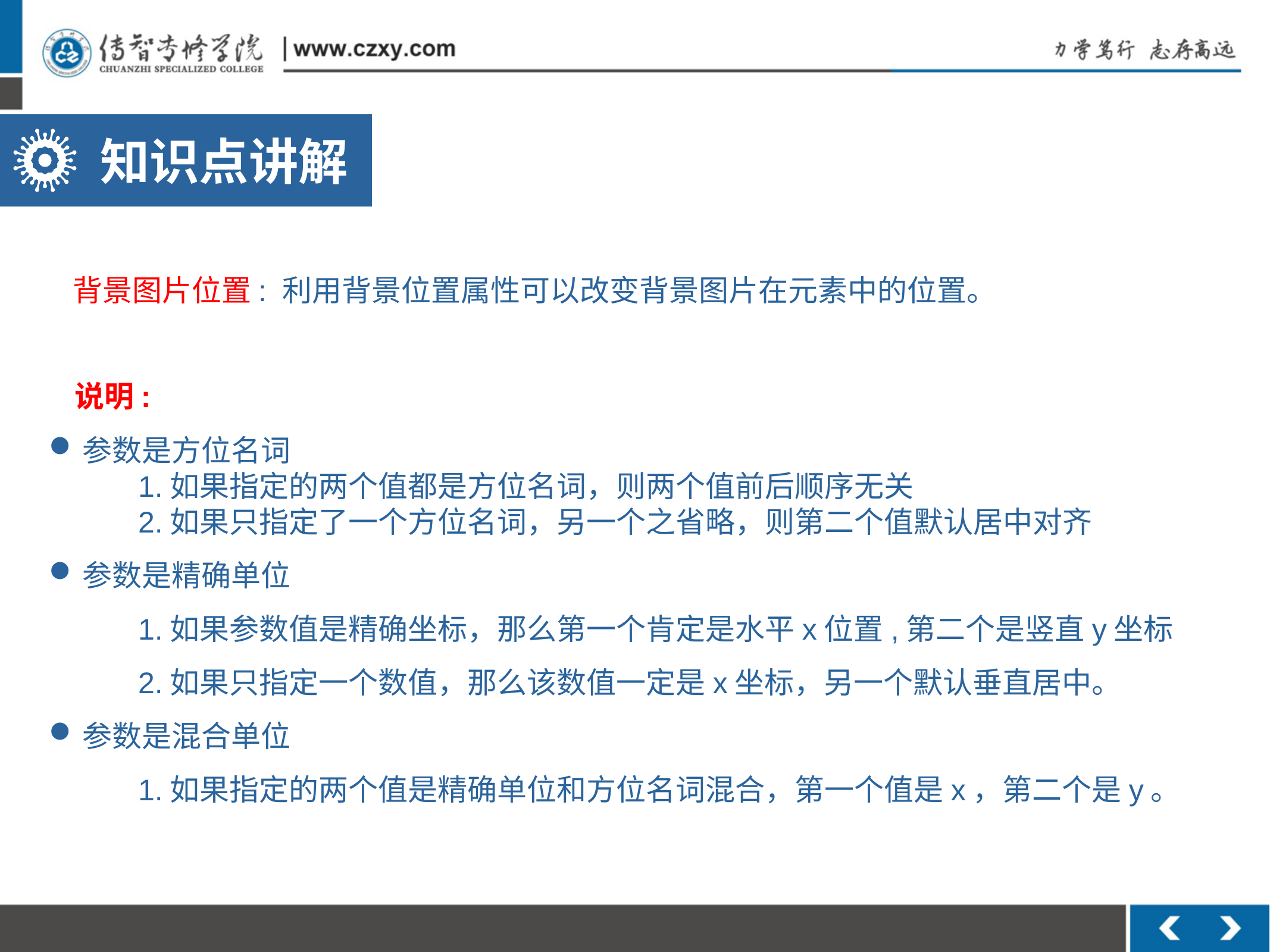

知识点讲解
背景图片位置: 利用背景位置属性可以改变背景图片在元素中的位置。
说明:
参数是方位名词
	1.如果指定的两个值都是方位名词，则两个值前后顺序无关
	2.如果只指定了一个方位名词，另一个之省略，则第二个值默认居中对齐
参数是精确单位
	1.如果参数值是精确坐标，那么第一个肯定是水平x位置,第二个是竖直y坐标
	2.如果只指定一个数值，那么该数值一定是x坐标，另一个默认垂直居中。
参数是混合单位
	1.如果指定的两个值是精确单位和方位名词混合，第一个值是x，第二个是y。